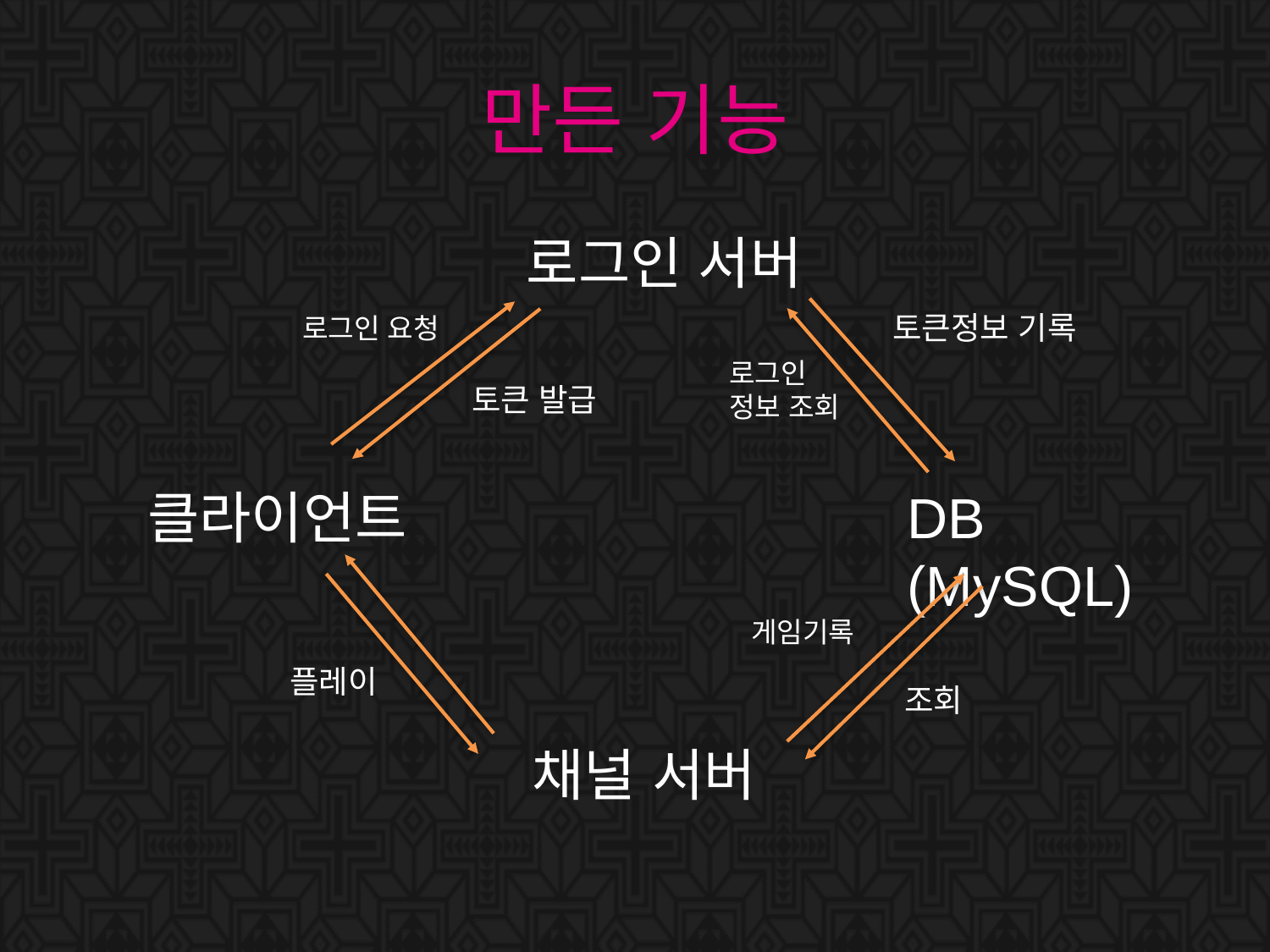

# 만든 기능
로그인 서버
토큰정보 기록
로그인 요청
로그인
정보 조회
토큰 발급
클라이언트
DB (MySQL)
게임기록
플레이
조회
채널 서버